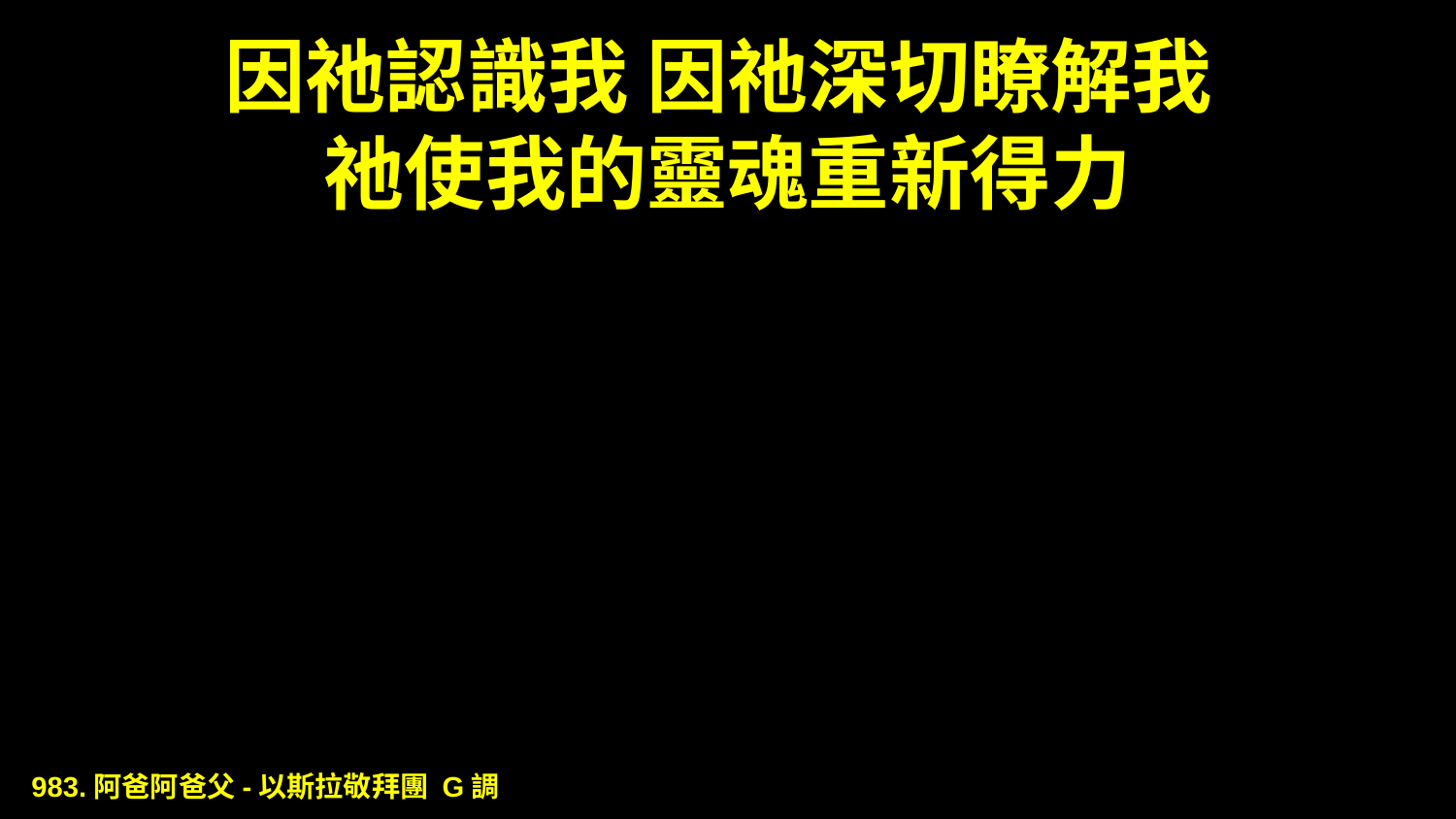

# 因祂認識我 因祂深切瞭解我 祂使我的靈魂重新得力
983.阿爸阿爸父-以斯拉敬拜團 G調